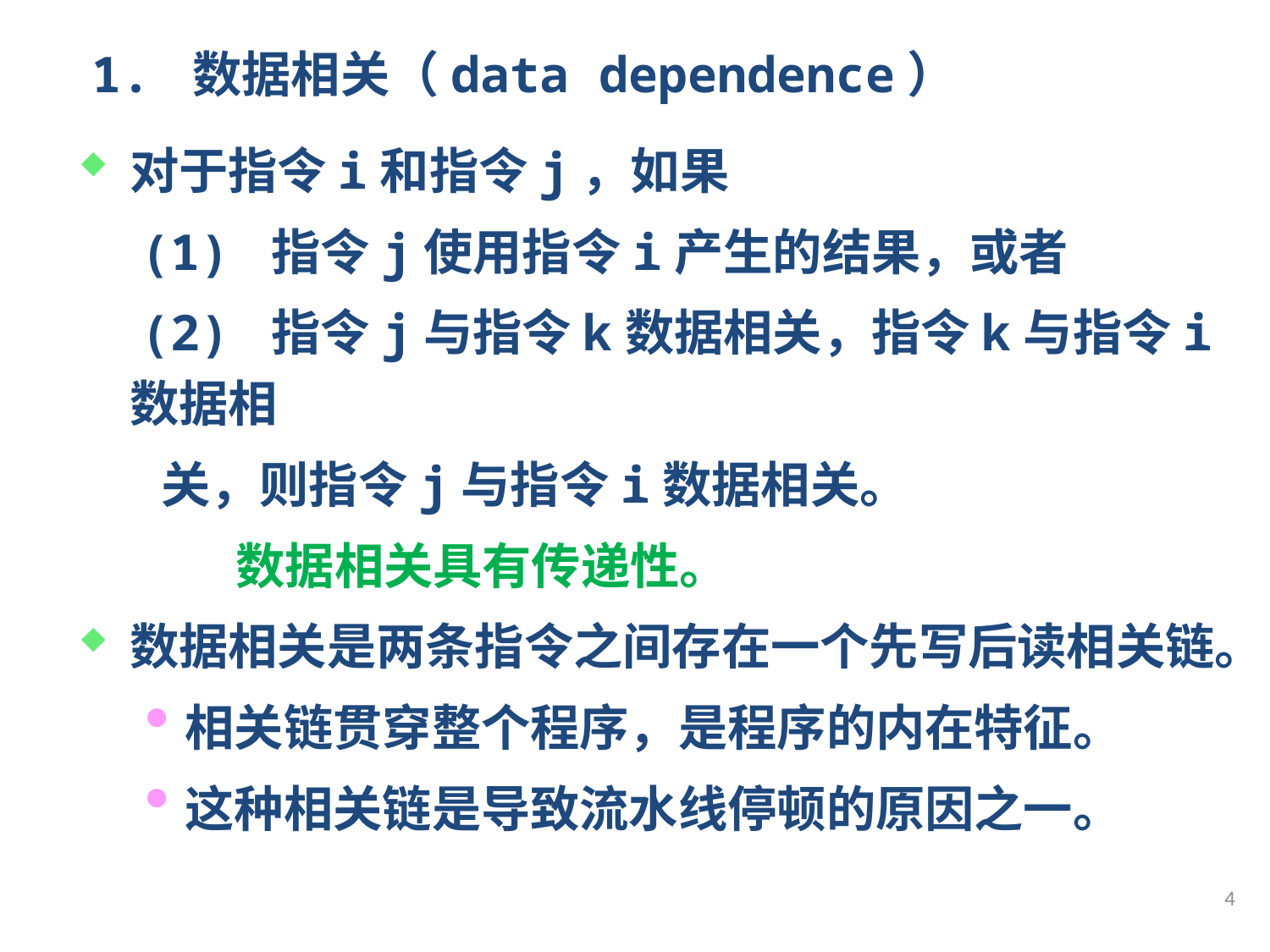

1. 数据相关（data dependence）
对于指令i和指令j，如果
  (1) 指令j使用指令i产生的结果，或者
  (2) 指令j与指令k数据相关，指令k与指令i数据相
      关，则指令j与指令i数据相关。
       数据相关具有传递性。
数据相关是两条指令之间存在一个先写后读相关链。
相关链贯穿整个程序，是程序的内在特征。
这种相关链是导致流水线停顿的原因之一。
4